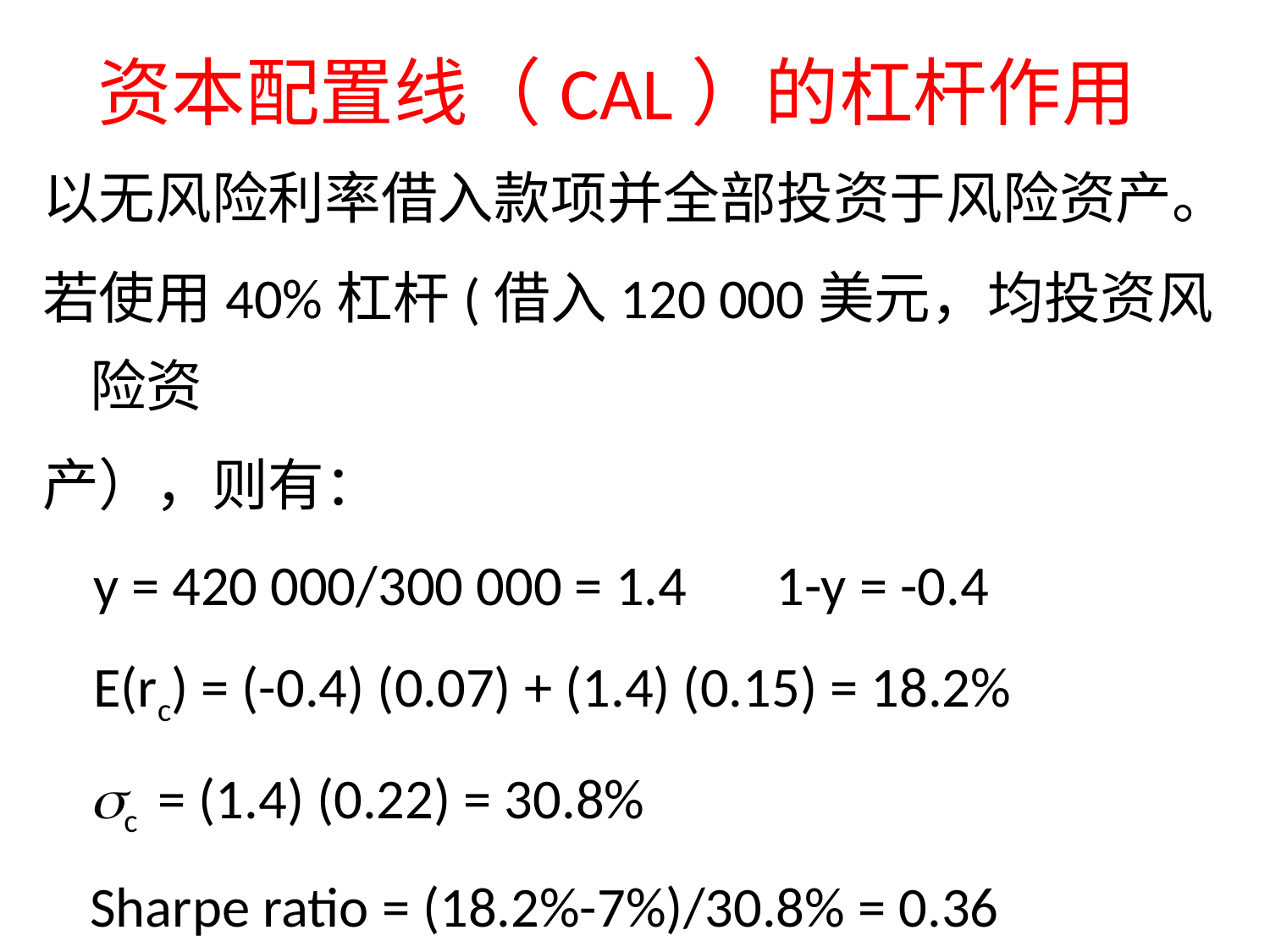

资本配置线（CAL）的杠杆作用
以无风险利率借入款项并全部投资于风险资产。
若使用40%杠杆(借入120 000美元，均投资风险资
产），则有：
    y = 420 000/300 000 = 1.4       1-y = -0.4
    E(rc) = (-0.4) (0.07) + (1.4) (0.15) = 18.2%
σc  = (1.4) (0.22) = 30.8%
Sharpe ratio = (18.2%-7%)/30.8% = 0.36

20